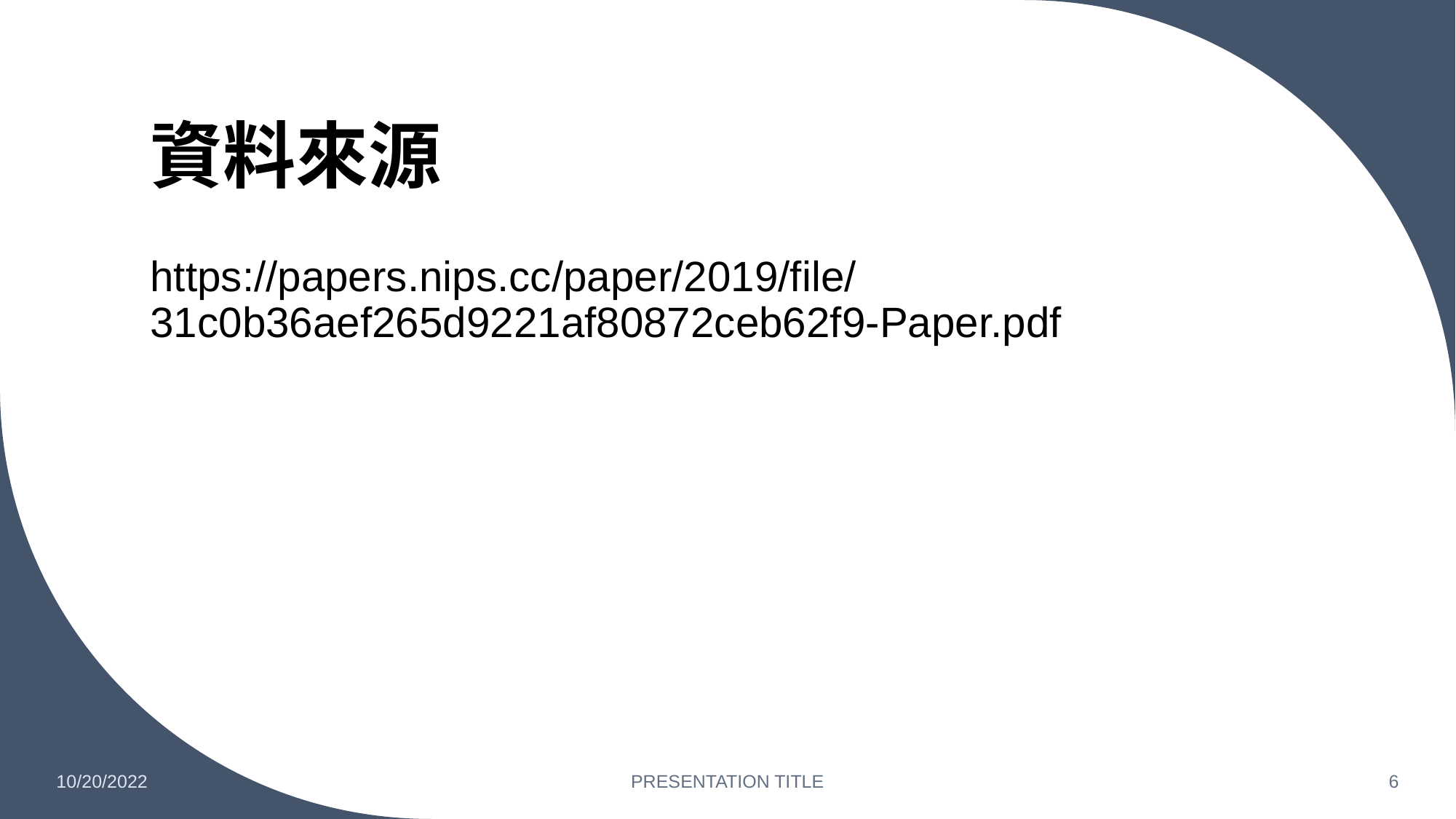

# 資料來源
https://papers.nips.cc/paper/2019/file/31c0b36aef265d9221af80872ceb62f9-Paper.pdf
10/20/2022
PRESENTATION TITLE
6